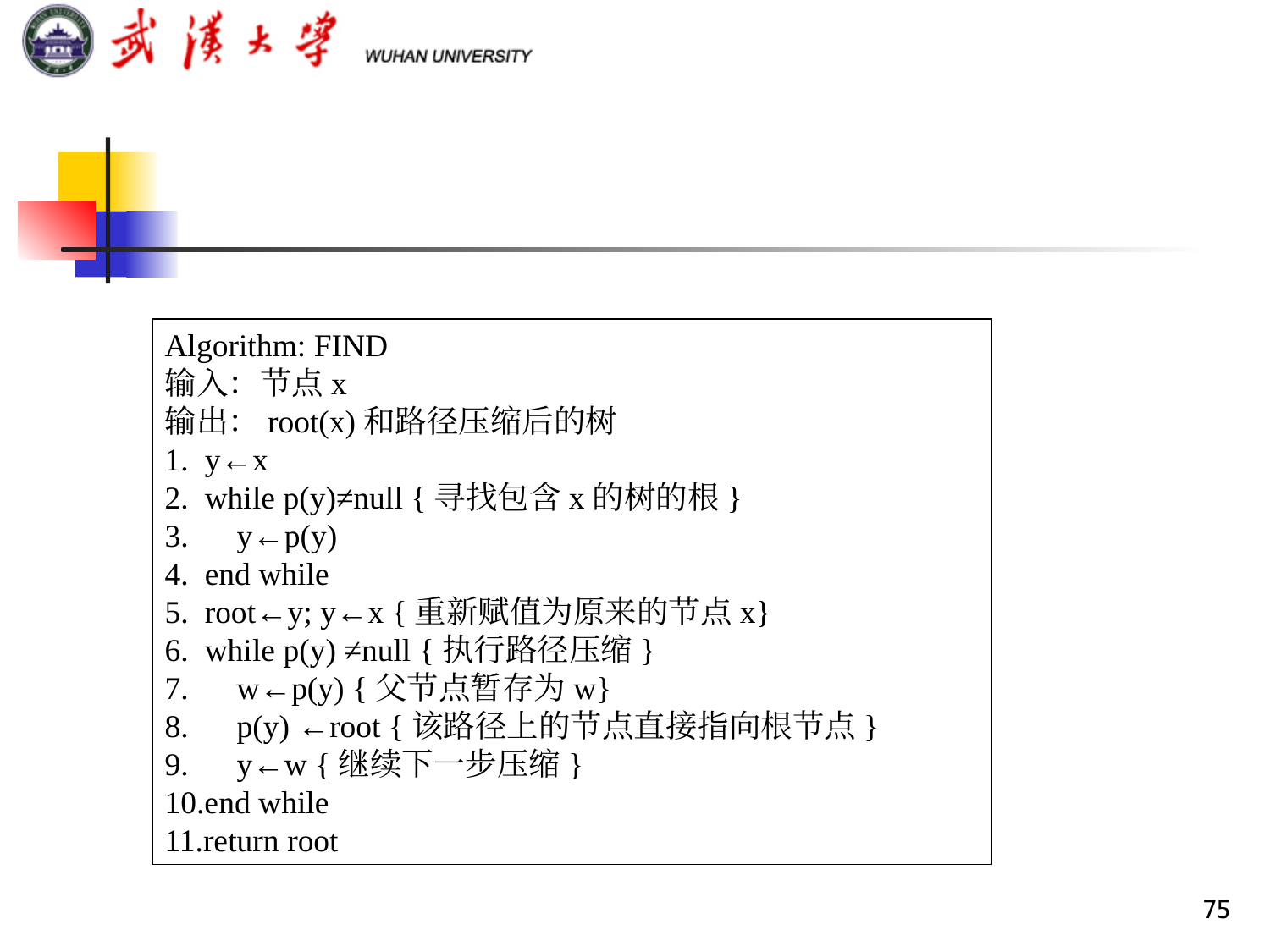

Algorithm: FIND
输入：节点x
输出：root(x)和路径压缩后的树
1.  y←x
2.  while p(y)≠null {寻找包含x的树的根}
3.      y←p(y)
4.  end while
5.  root←y; y←x {重新赋值为原来的节点x}
6.  while p(y) ≠null {执行路径压缩}
7.      w←p(y) {父节点暂存为w}
8.      p(y) ←root {该路径上的节点直接指向根节点}
9.      y←w {继续下一步压缩}
10.end while
11.return root
75